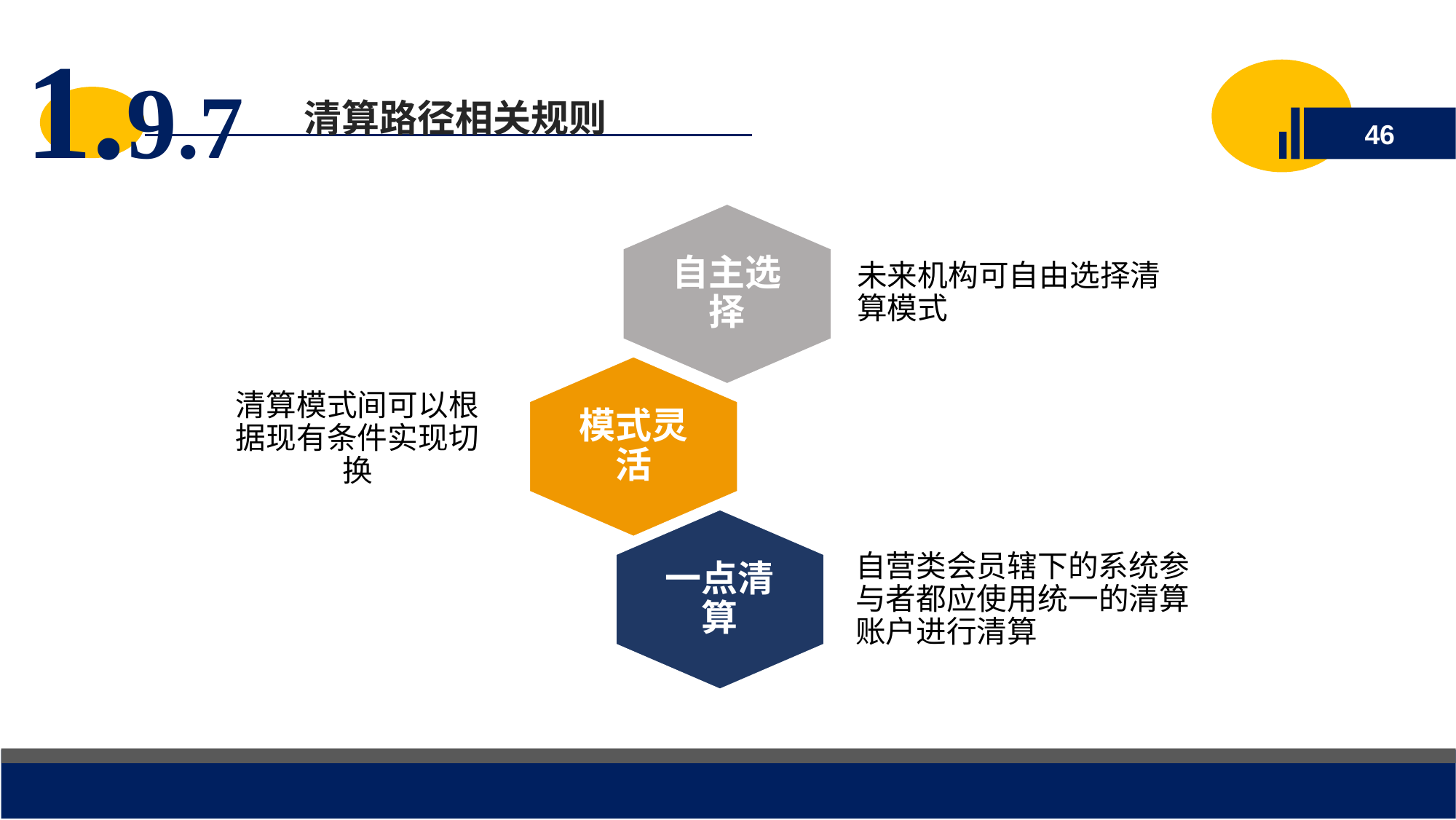

清算路径相关规则
1.9.7

46

模式一:会员所属的系统参与者均使用关联的大额支付系统直接参与者清算账户进行资金清算。

自主选择

未来机构可自由选择清算模式

模式灵活

清算模式间可以根据现有条件实现切换

一点清算

自营类会员辖下的系统参与者都应使用统一的清算账户进行清算